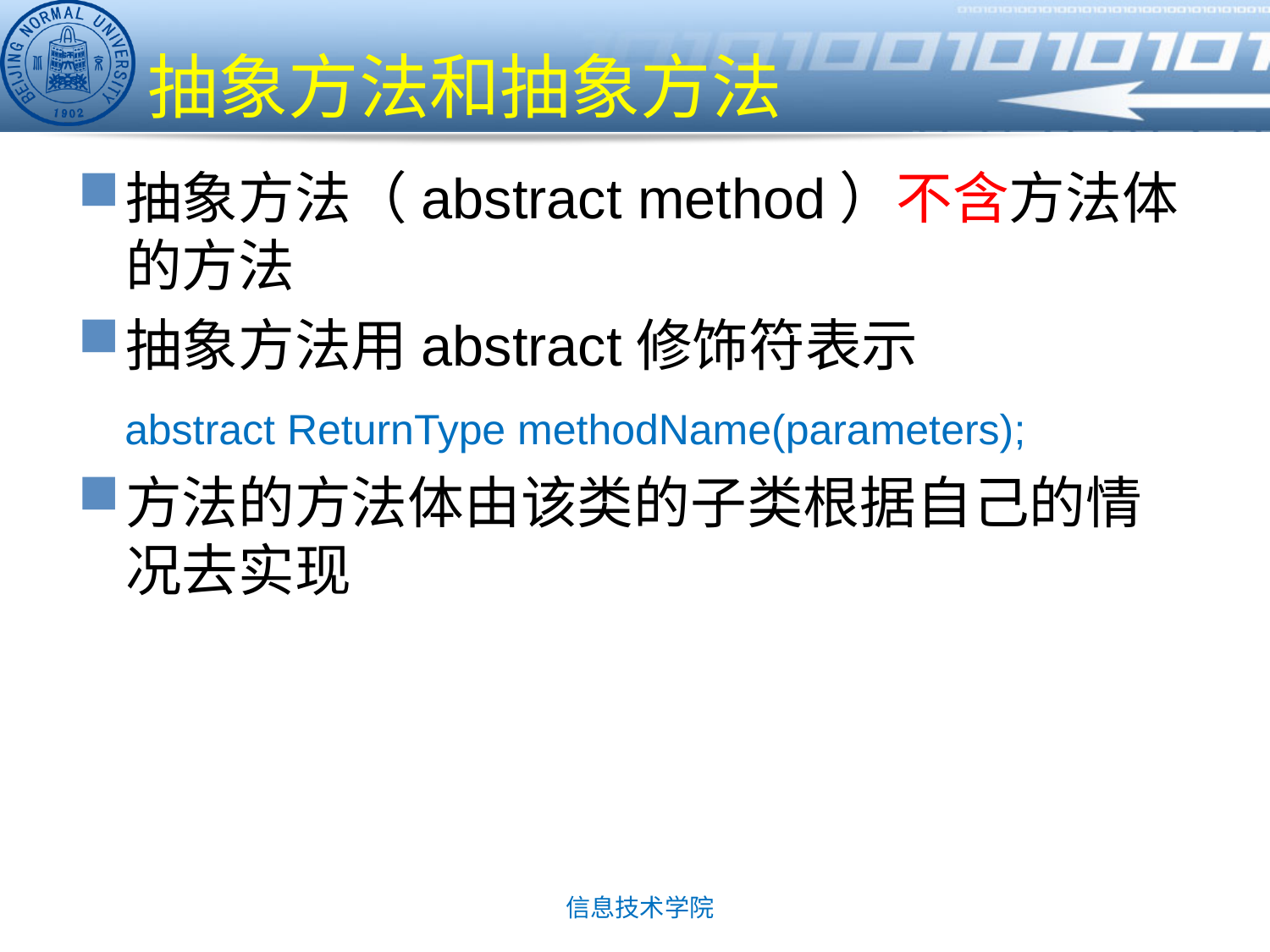

# 抽象方法和抽象方法
抽象方法（abstract method）不含方法体的方法
抽象方法用abstract修饰符表示
   abstract ReturnType methodName(parameters);
方法的方法体由该类的子类根据自己的情况去实现